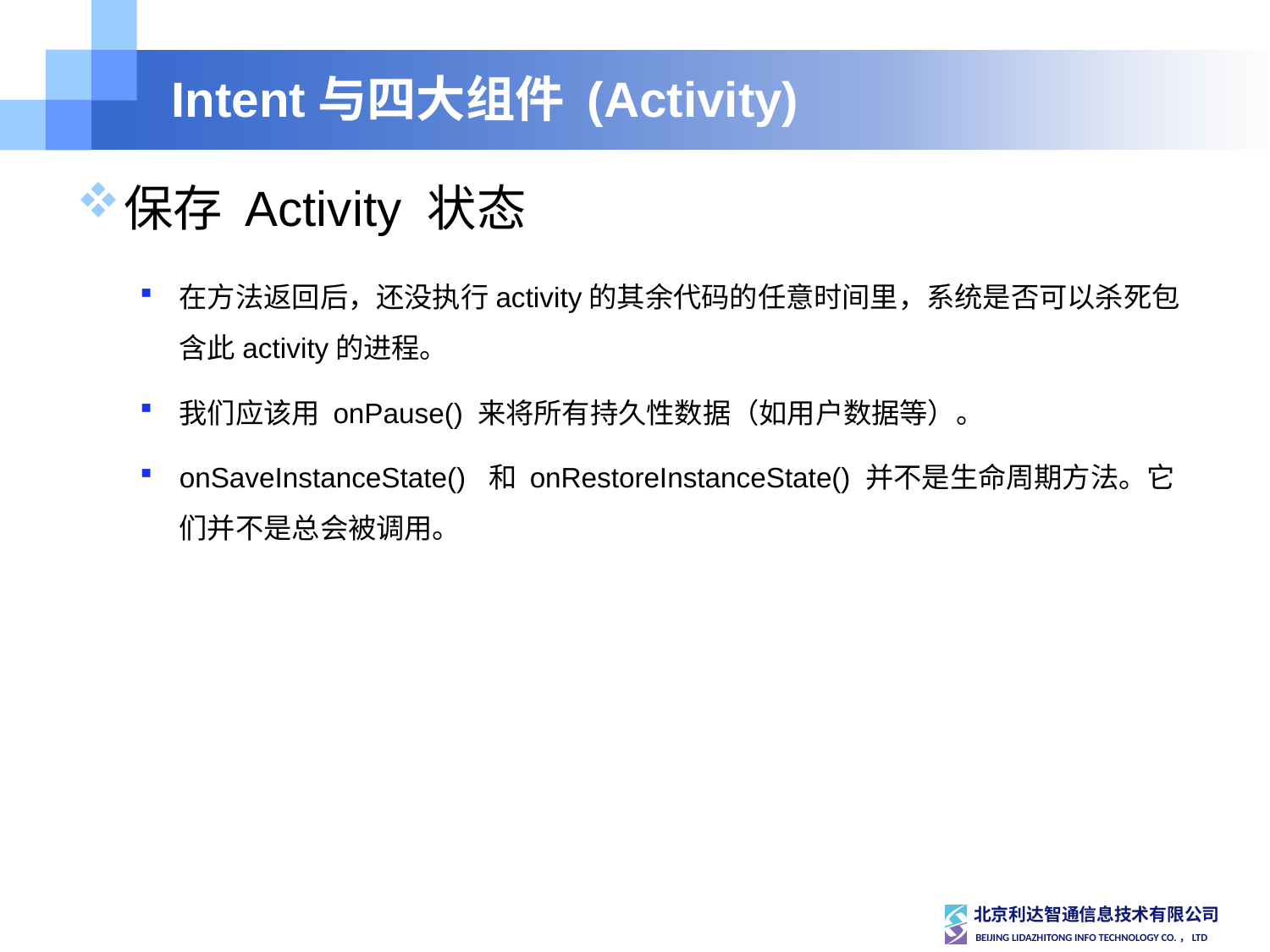

# Intent与四大组件 (Activity)
保存 Activity 状态
在方法返回后，还没执行activity的其余代码的任意时间里，系统是否可以杀死包含此activity的进程。
我们应该用 onPause() 来将所有持久性数据（如用户数据等）。
onSaveInstanceState()  和 onRestoreInstanceState() 并不是生命周期方法。它们并不是总会被调用。